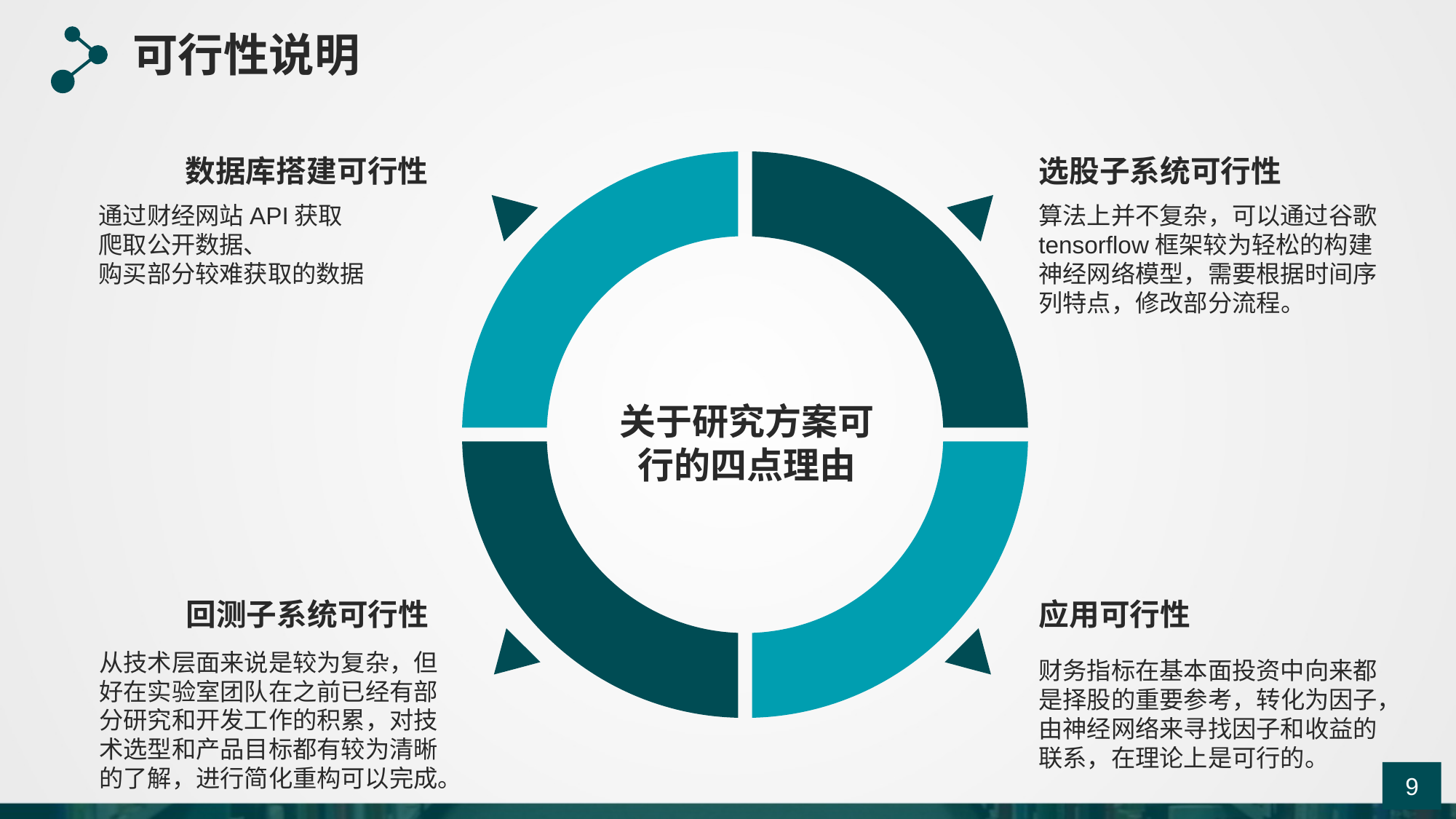

可行性说明

数据库搭建可行性
选股子系统可行性

通过财经网站API获取
爬取公开数据、
购买部分较难获取的数据
算法上并不复杂，可以通过谷歌tensorflow框架较为轻松的构建神经网络模型，需要根据时间序列特点，修改部分流程。
关于研究方案可行的四点理由

回测子系统可行性
应用可行性

从技术层面来说是较为复杂，但好在实验室团队在之前已经有部分研究和开发工作的积累，对技术选型和产品目标都有较为清晰的了解，进行简化重构可以完成。
财务指标在基本面投资中向来都是择股的重要参考，转化为因子，由神经网络来寻找因子和收益的联系，在理论上是可行的。